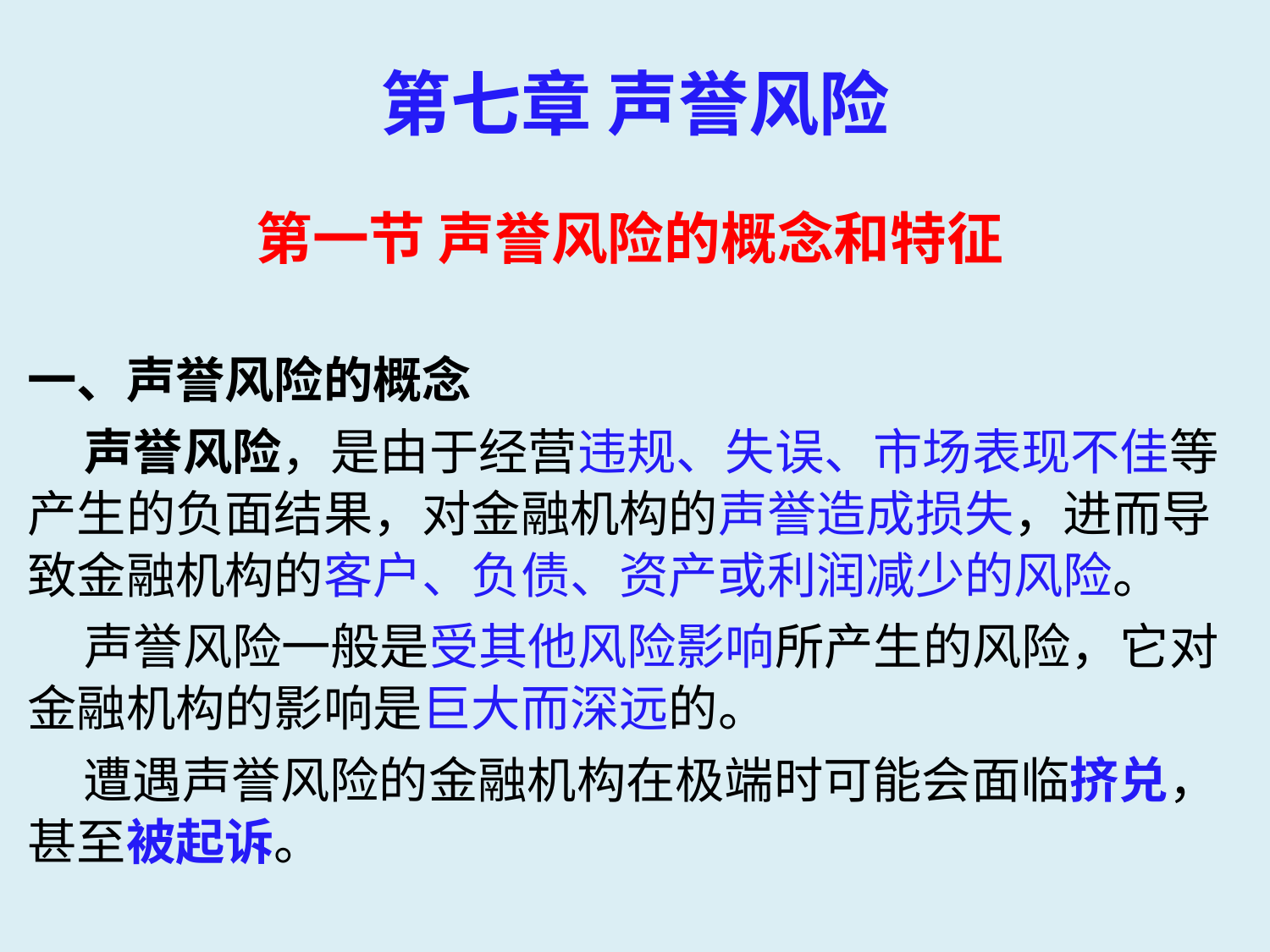

# 第七章 声誉风险
第一节 声誉风险的概念和特征

一、声誉风险的概念
    声誉风险，是由于经营违规、失误、市场表现不佳等产生的负面结果，对金融机构的声誉造成损失，进而导致金融机构的客户、负债、资产或利润减少的风险。
    声誉风险一般是受其他风险影响所产生的风险，它对金融机构的影响是巨大而深远的。
    遭遇声誉风险的金融机构在极端时可能会面临挤兑，甚至被起诉。